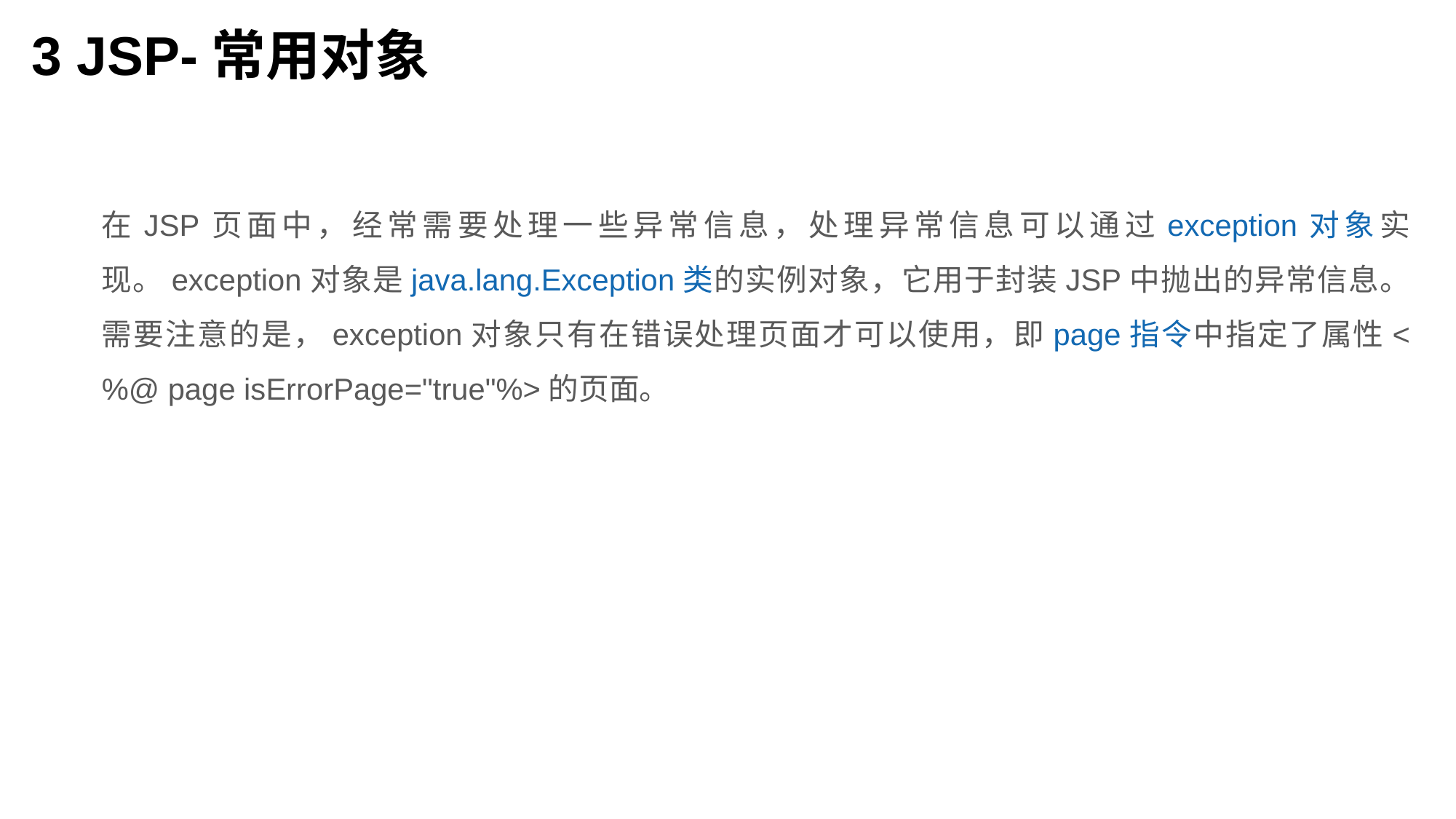

3 JSP-常用对象
在JSP页面中，经常需要处理一些异常信息，处理异常信息可以通过exception对象实现。exception对象是java.lang.Exception类的实例对象，它用于封装JSP中抛出的异常信息。需要注意的是，exception对象只有在错误处理页面才可以使用，即page指令中指定了属性<%@ page isErrorPage="true"%>的页面。